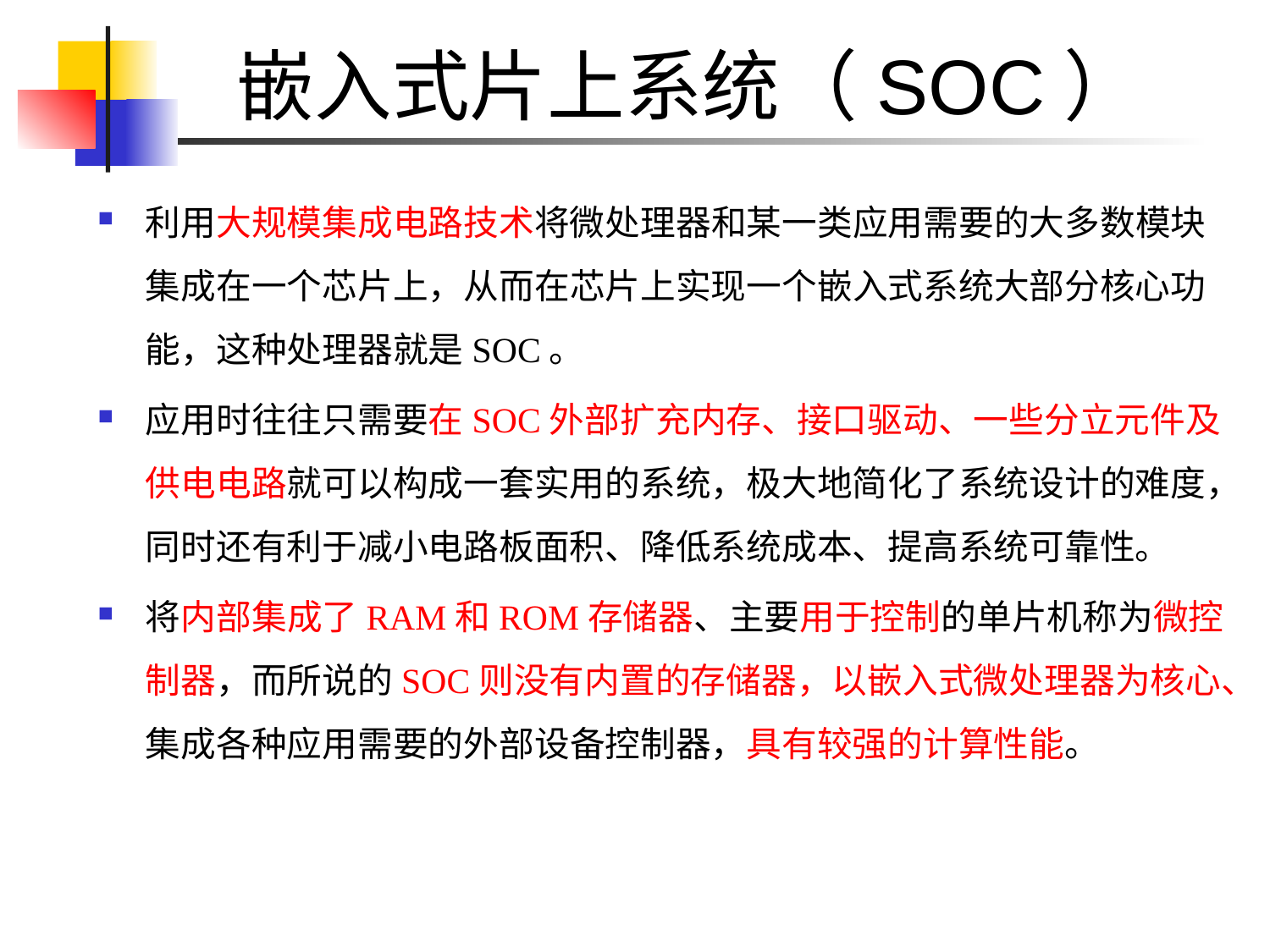

# 嵌入式片上系统（SOC）
利用大规模集成电路技术将微处理器和某一类应用需要的大多数模块集成在一个芯片上，从而在芯片上实现一个嵌入式系统大部分核心功能，这种处理器就是SOC。
应用时往往只需要在SOC外部扩充内存、接口驱动、一些分立元件及供电电路就可以构成一套实用的系统，极大地简化了系统设计的难度，同时还有利于减小电路板面积、降低系统成本、提高系统可靠性。
将内部集成了RAM和ROM存储器、主要用于控制的单片机称为微控制器，而所说的SOC则没有内置的存储器，以嵌入式微处理器为核心、集成各种应用需要的外部设备控制器，具有较强的计算性能。